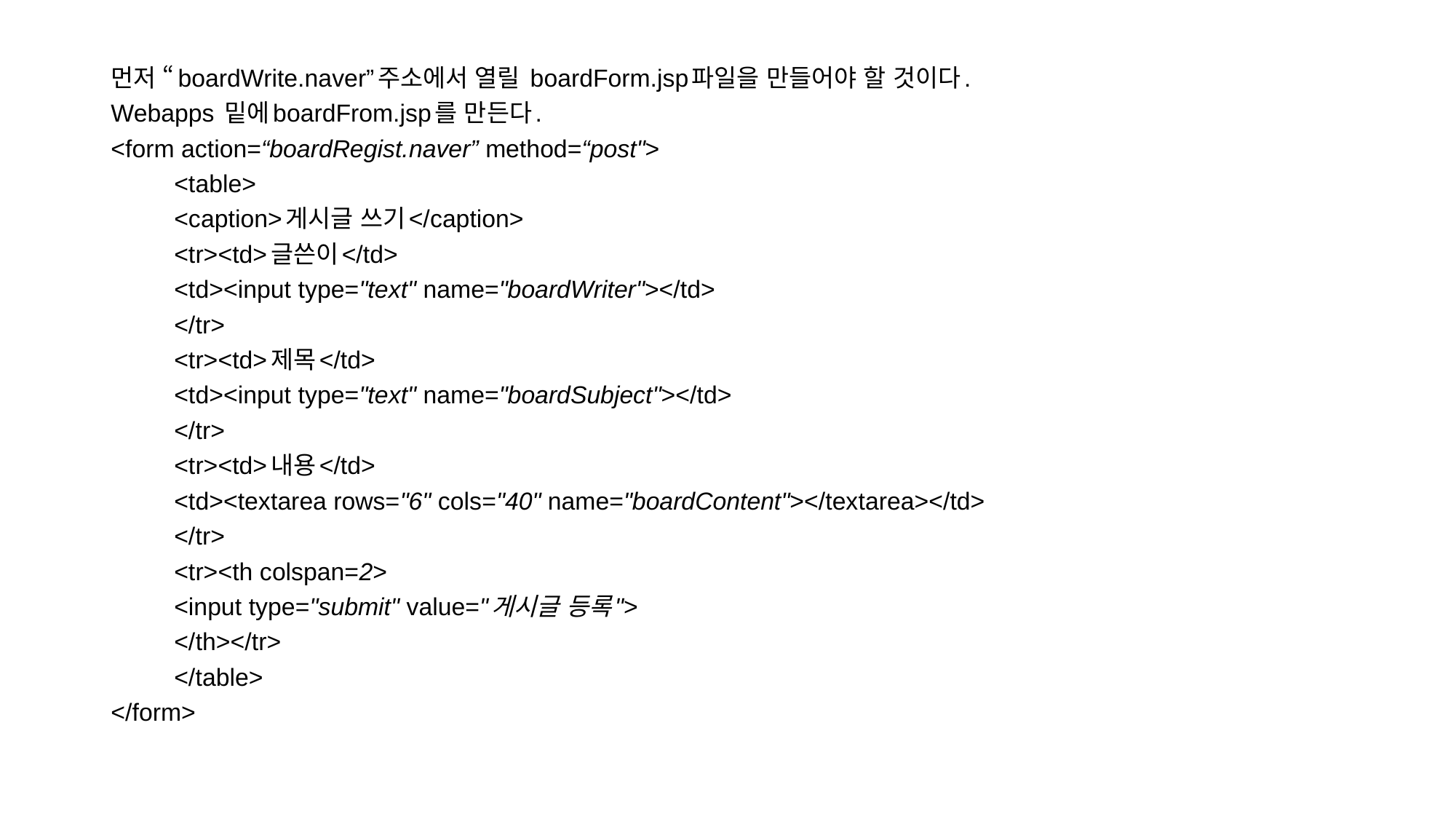

먼저 “boardWrite.naver”주소에서 열릴 boardForm.jsp파일을 만들어야 할 것이다.
Webapps 밑에boardFrom.jsp를 만든다.
<form action=“boardRegist.naver” method=“post">
	<table>
		<caption>게시글 쓰기</caption>
		<tr><td>글쓴이</td>
			<td><input type="text" name="boardWriter"></td>
		</tr>
		<tr><td>제목</td>
			<td><input type="text" name="boardSubject"></td>
		</tr>
		<tr><td>내용</td>
			<td><textarea rows="6" cols="40" name="boardContent"></textarea></td>
		</tr>
		<tr><th colspan=2>
			<input type="submit" value="게시글 등록">
		</th></tr>
	</table>
</form>